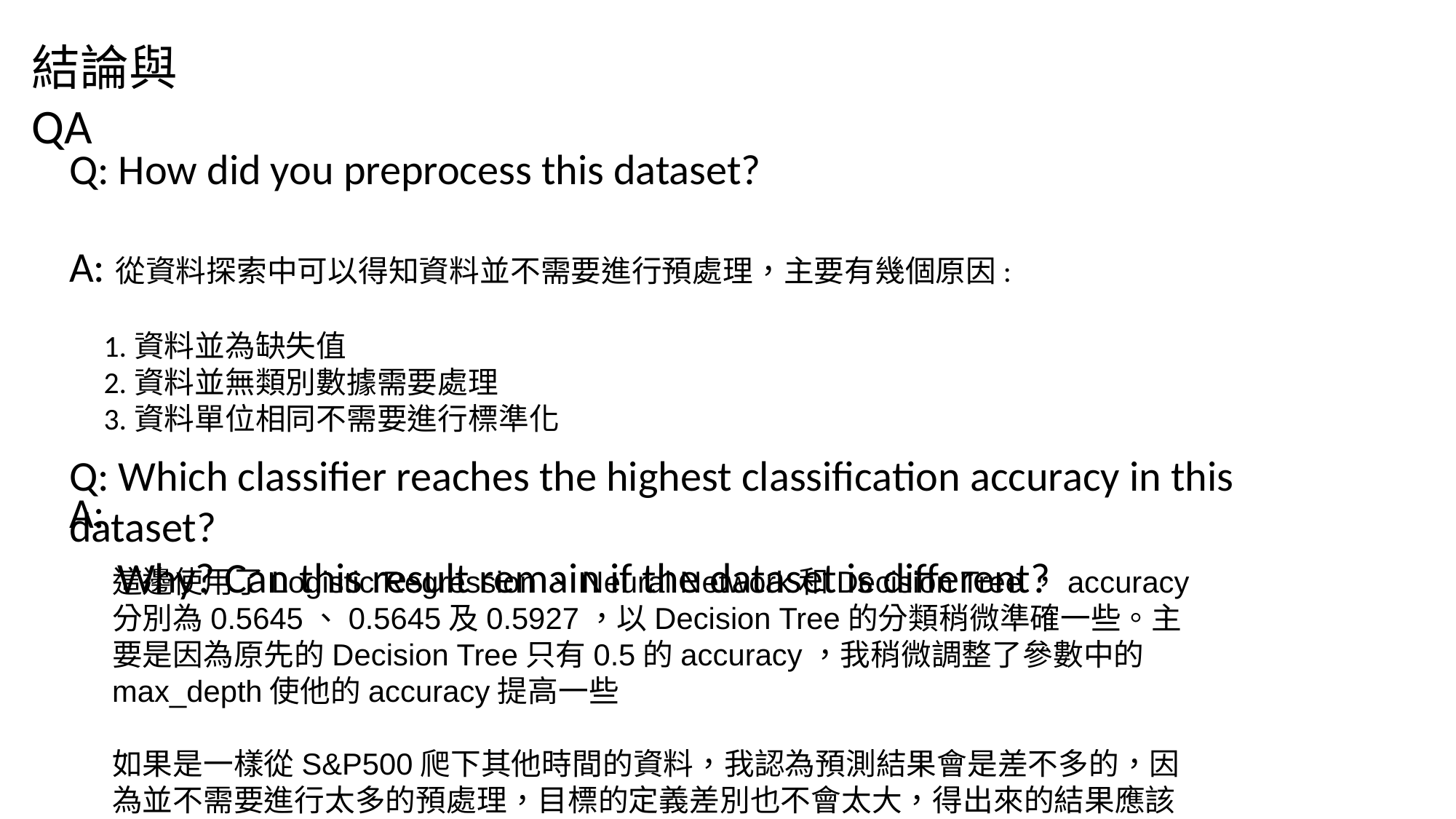

結論與QA
Q: How did you preprocess this dataset?
A:從資料探索中可以得知資料並不需要進行預處理，主要有幾個原因:

     1.資料並為缺失值
     2.資料並無類別數據需要處理
     3.資料單位相同不需要進行標準化

Q: Which classifier reaches the highest classification accuracy in this dataset?
     Why? Can this result remain if the dataset is different?
A:
這邊使用了Logistic Regression、Neural Network和Decision Tree，accuracy分別為0.5645、0.5645及0.5927，以Decision Tree的分類稍微準確一些。主要是因為原先的Decision Tree只有0.5的accuracy，我稍微調整了參數中的max_depth使他的accuracy提高一些

如果是一樣從S&P500爬下其他時間的資料，我認為預測結果會是差不多的，因為並不需要進行太多的預處理，目標的定義差別也不會太大，得出來的結果應該類似